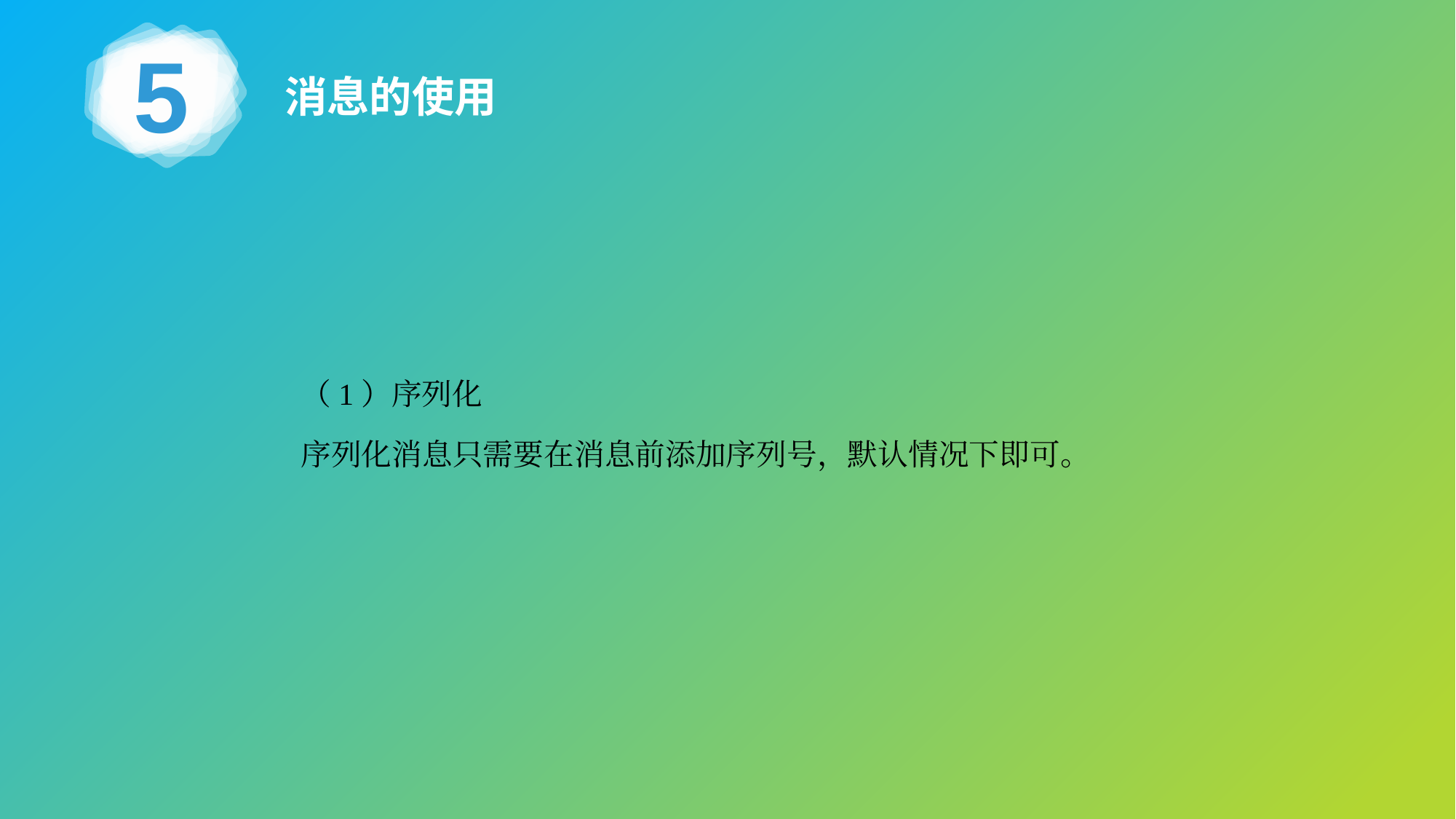

5

消息的使用
（1）序列化
序列化消息只需要在消息前添加序列号，默认情况下即可。